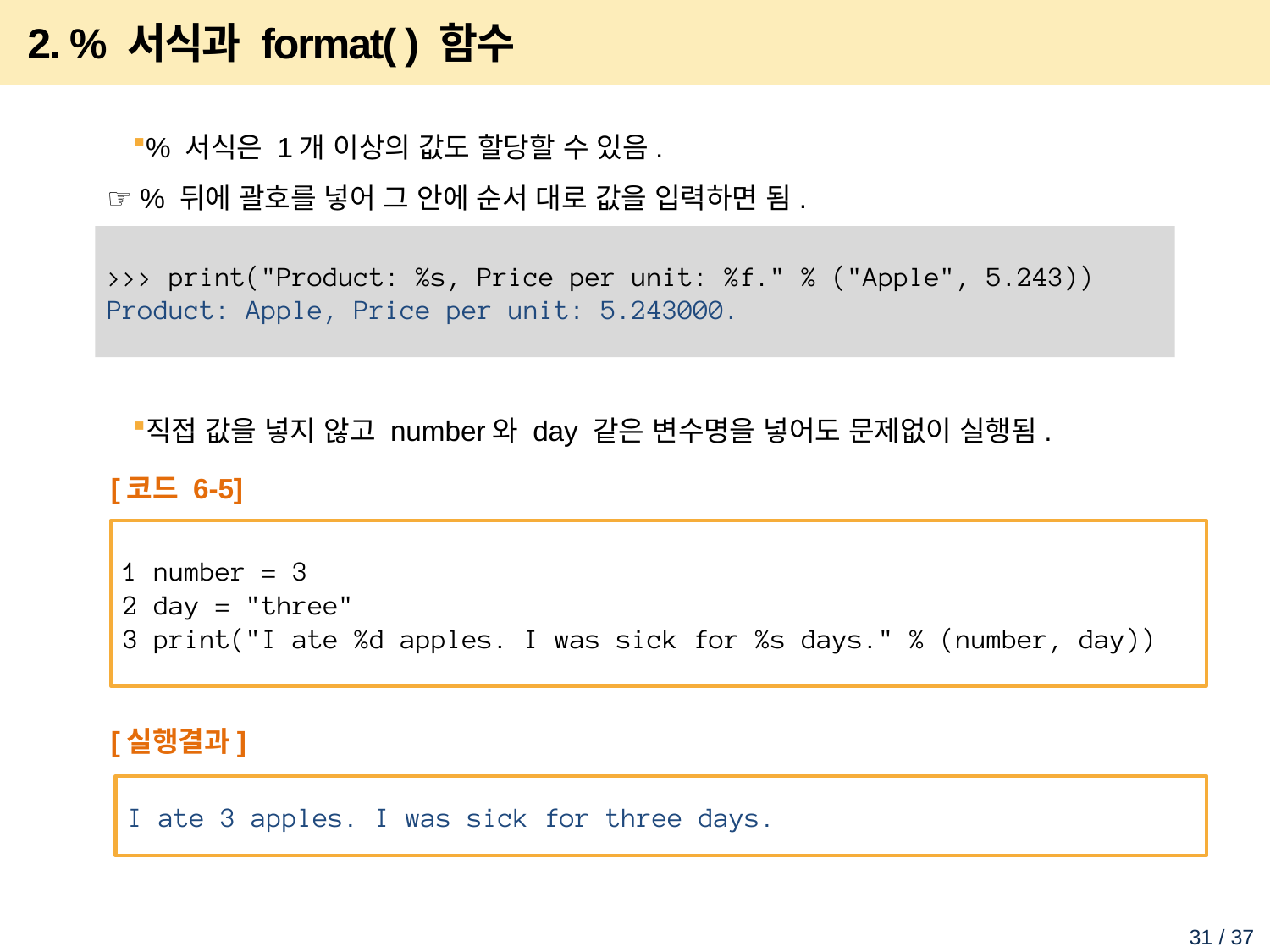

# 2. % 서식과 format( ) 함수
% 서식은 1개 이상의 값도 할당할 수 있음.
☞ % 뒤에 괄호를 넣어 그 안에 순서 대로 값을 입력하면 됨.

직접 값을 넣지 않고 number와 day 같은 변수명을 넣어도 문제없이 실행됨.

>>> print("Product: %s, Price per unit: %f." % ("Apple", 5.243))
Product: Apple, Price per unit: 5.243000.
[코드 6-5]
1 number = 3
2 day = "three"
3 print("I ate %d apples. I was sick for %s days." % (number, day))
[실행결과]
I ate 3 apples. I was sick for three days.